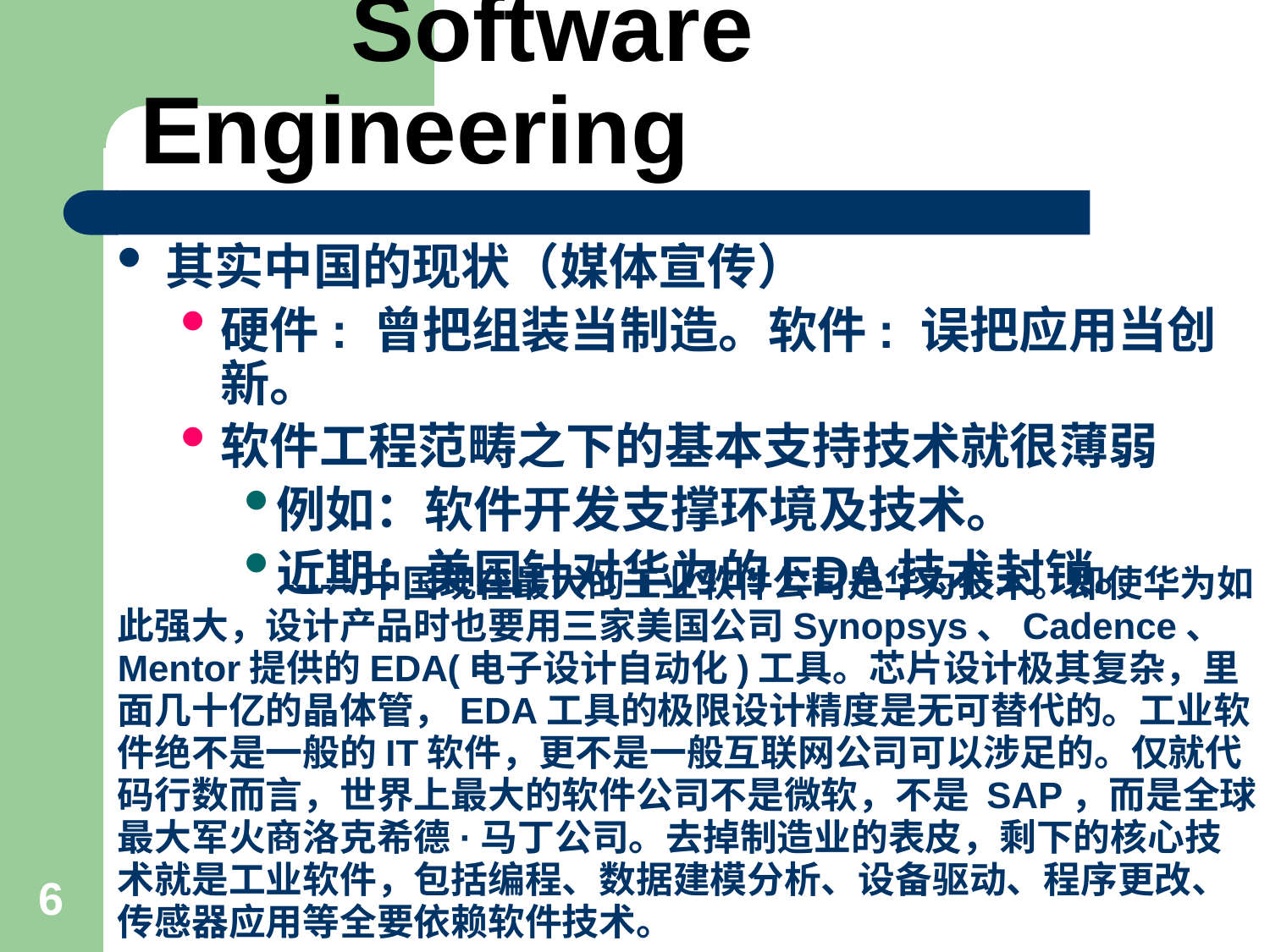

# Software   Engineering
其实中国的现状（媒体宣传）
硬件: 曾把组装当制造。软件: 误把应用当创新。
软件工程范畴之下的基本支持技术就很薄弱
例如：软件开发支撑环境及技术。
近期：美国针对华为的EDA技术封锁。
                 ------中国现在最大的工业软件公司是华为技术。即使华为如此强大，设计产品时也要用三家美国公司Synopsys、Cadence、Mentor提供的EDA(电子设计自动化)工具。芯片设计极其复杂，里面几十亿的晶体管，EDA工具的极限设计精度是无可替代的。工业软件绝不是一般的IT软件，更不是一般互联网公司可以涉足的。仅就代码行数而言，世界上最大的软件公司不是微软，不是 SAP，而是全球最大军火商洛克希德·马丁公司。去掉制造业的表皮，剩下的核心技术就是工业软件，包括编程、数据建模分析、设备驱动、程序更改、传感器应用等全要依赖软件技术。
6